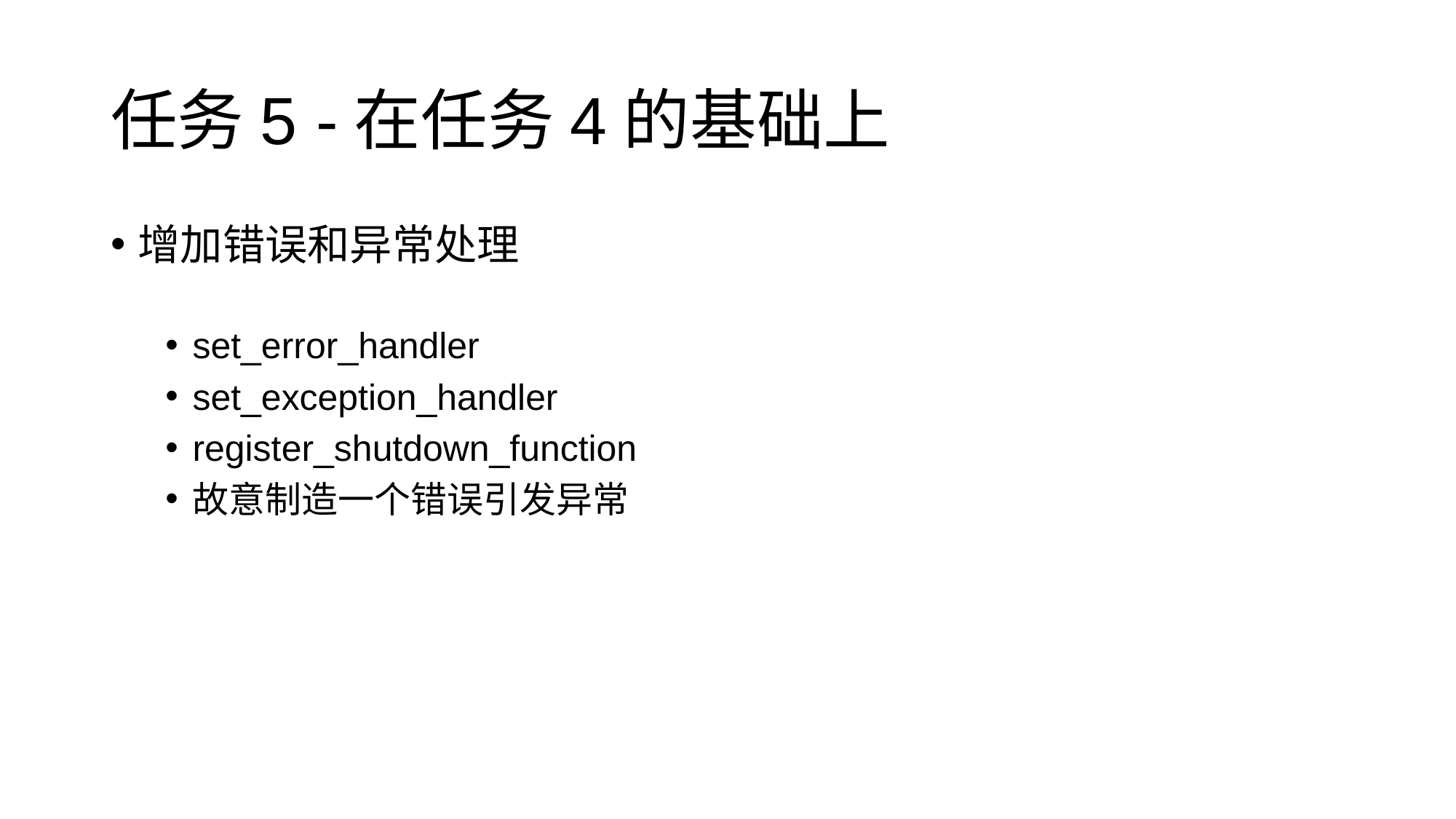

任务5 -在任务4的基础上
增加错误和异常处理
set_error_handler
set_exception_handler
register_shutdown_function
故意制造一个错误引发异常